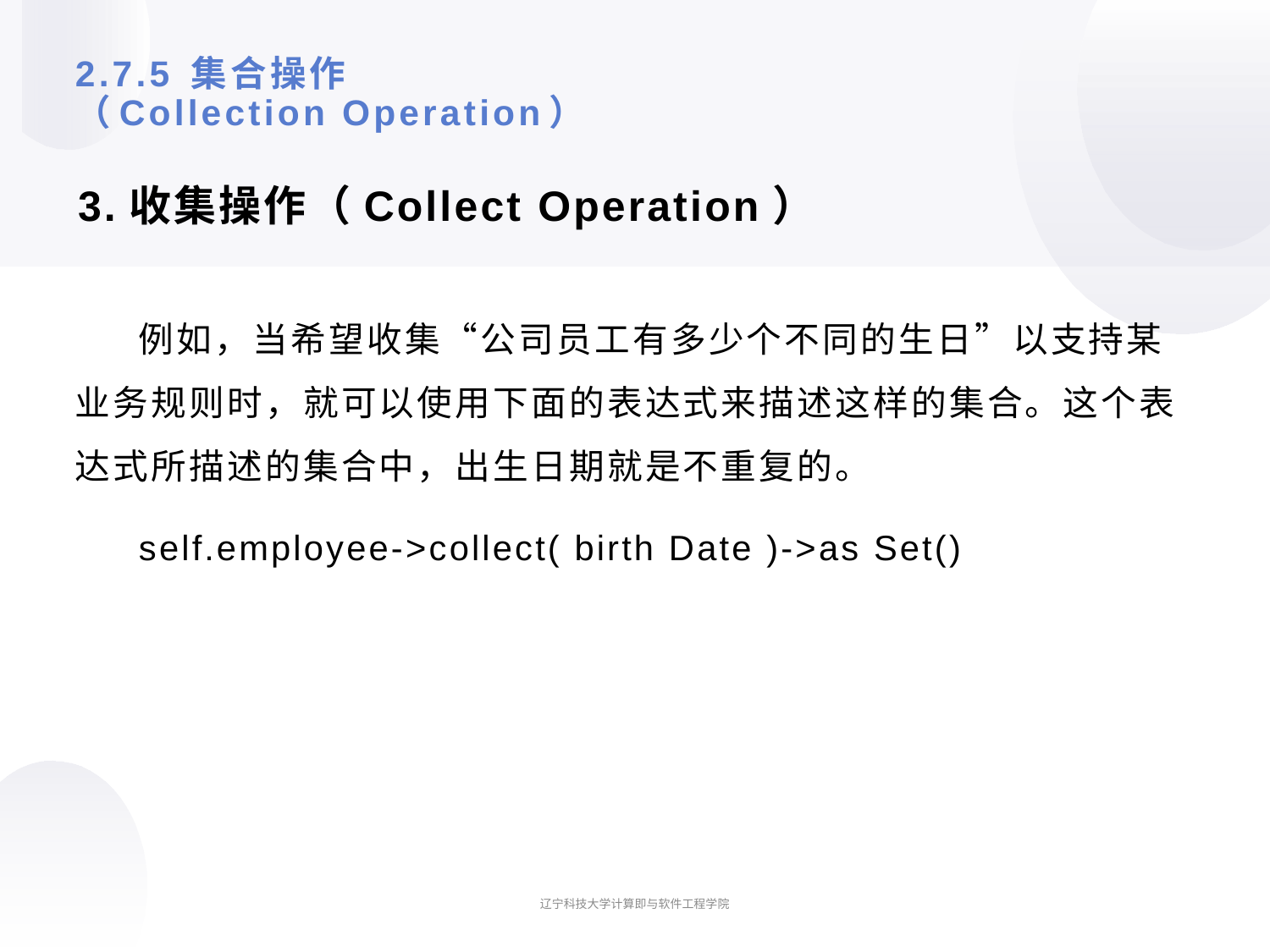

# 2.7.5 集合操作 （Collection Operation）
3.收集操作（Collect Operation）

例如，当希望收集“公司员工有多少个不同的生日”以支持某业务规则时，就可以使用下面的表达式来描述这样的集合。这个表达式所描述的集合中，出生日期就是不重复的。
self.employee->collect( birth Date )->as Set()

辽宁科技大学计算即与软件工程学院
165